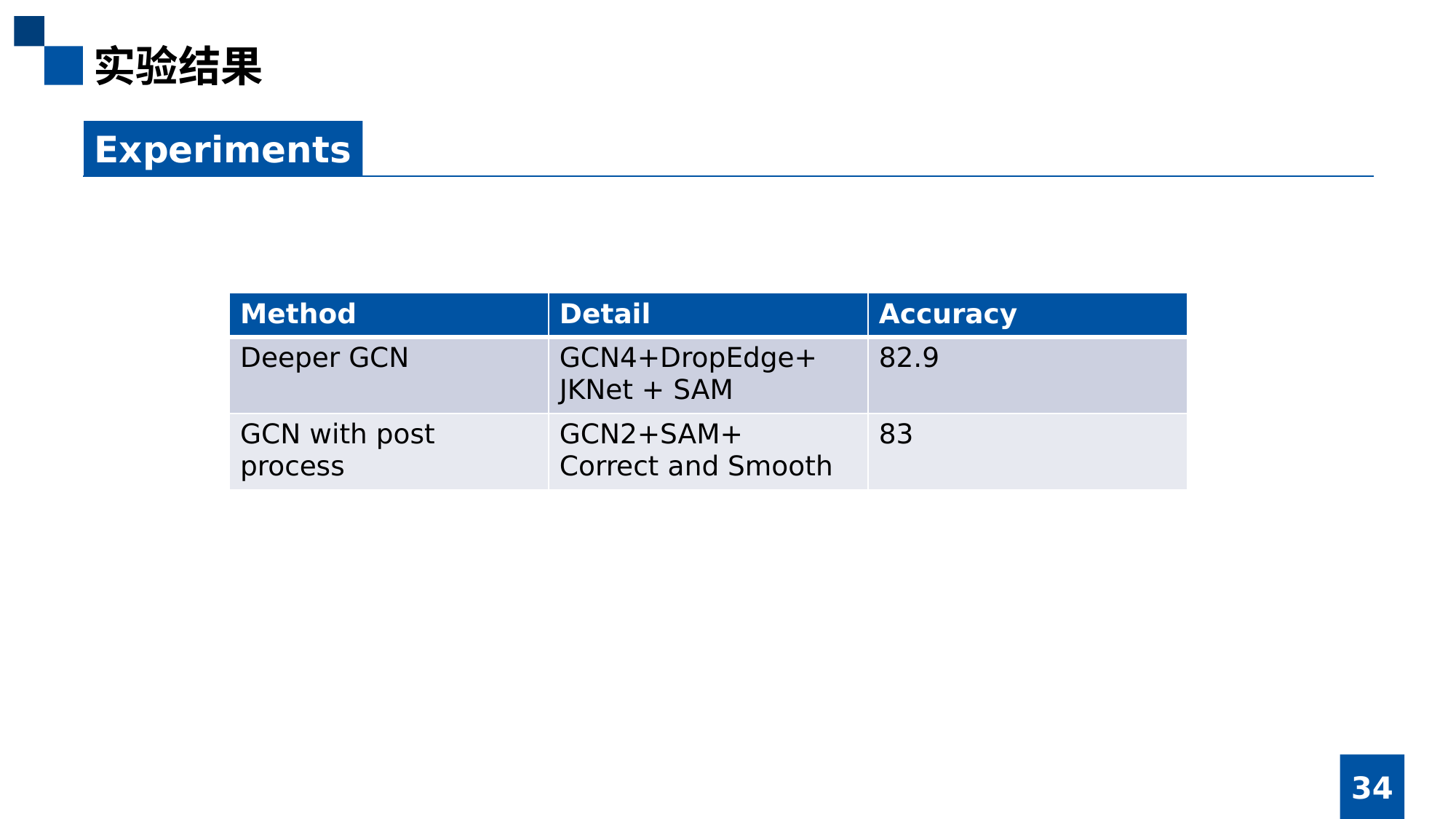

实验结果
Experiments

| Method | Detail | Accuracy |
| --- | --- | --- |
| Deeper GCN | GCN4+DropEdge+ JKNet + SAM | 82.9 |
| GCN with post process | GCN2+SAM+ Correct and Smooth | 83 |
34